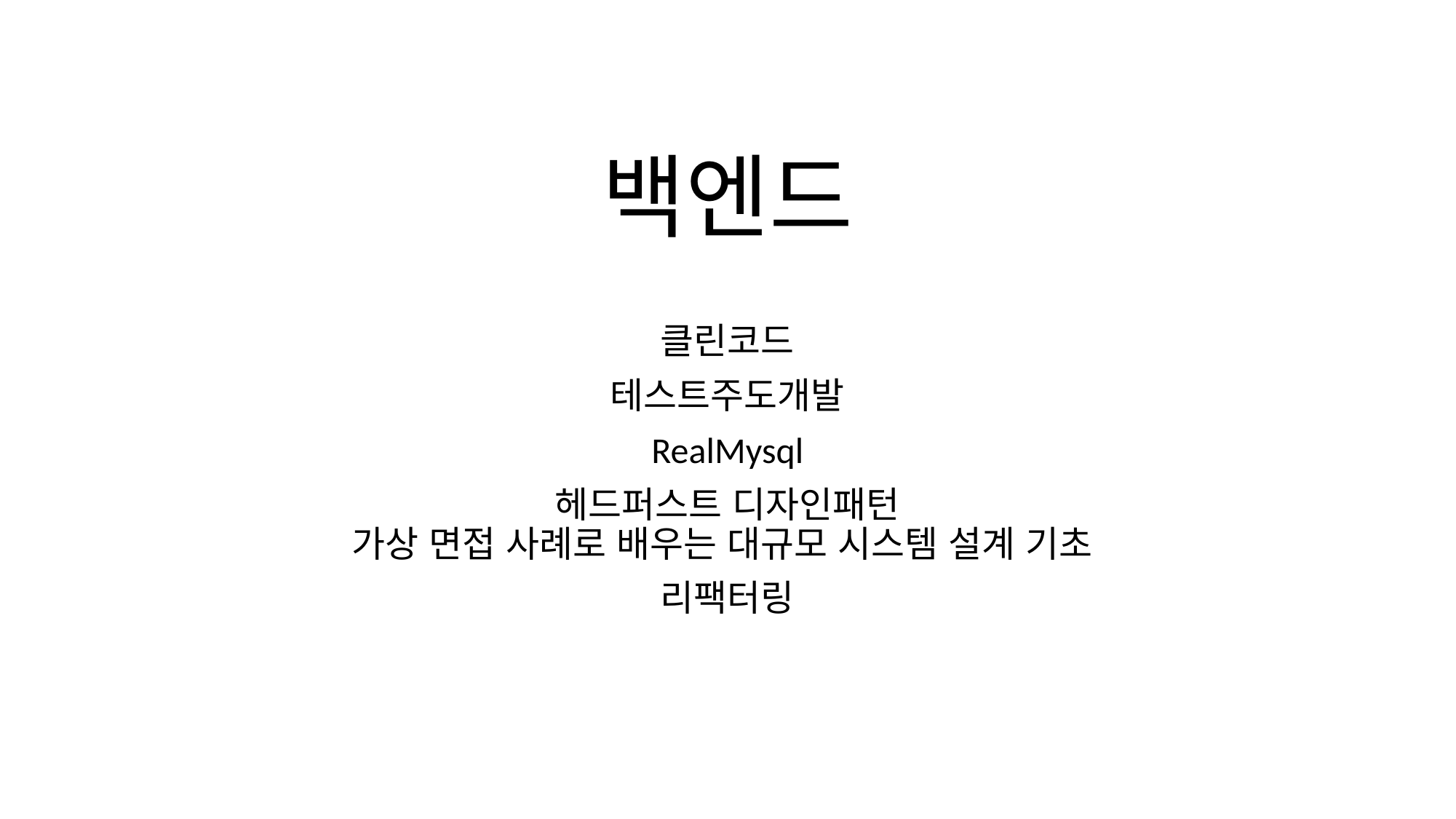

# 백엔드
클린코드
테스트주도개발
RealMysql
헤드퍼스트 디자인패턴
가상 면접 사례로 배우는 대규모 시스템 설계 기초
리팩터링